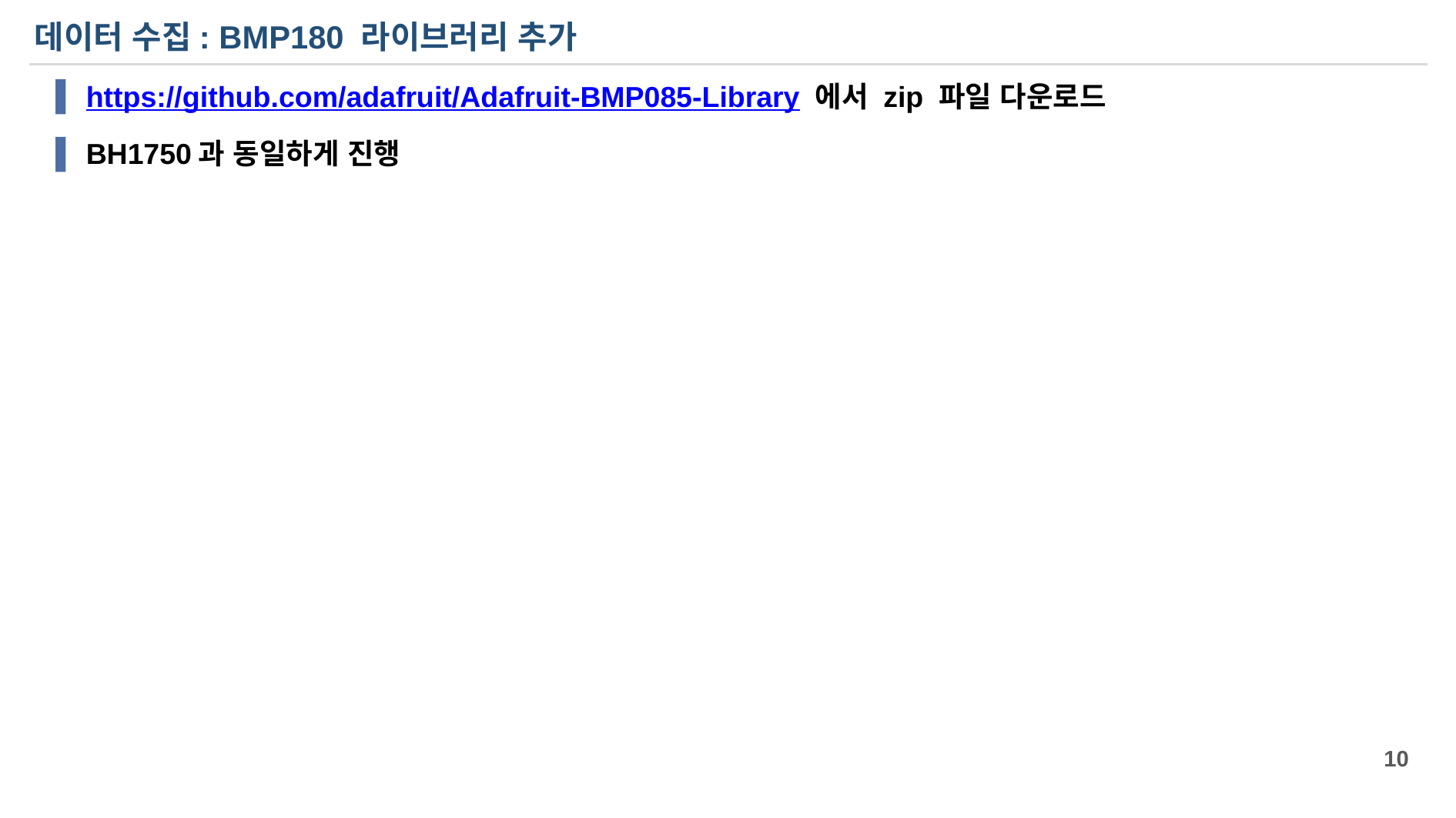

# 데이터 수집: BMP180 라이브러리 추가
https://github.com/adafruit/Adafruit-BMP085-Library 에서 zip 파일 다운로드
BH1750과 동일하게 진행
10